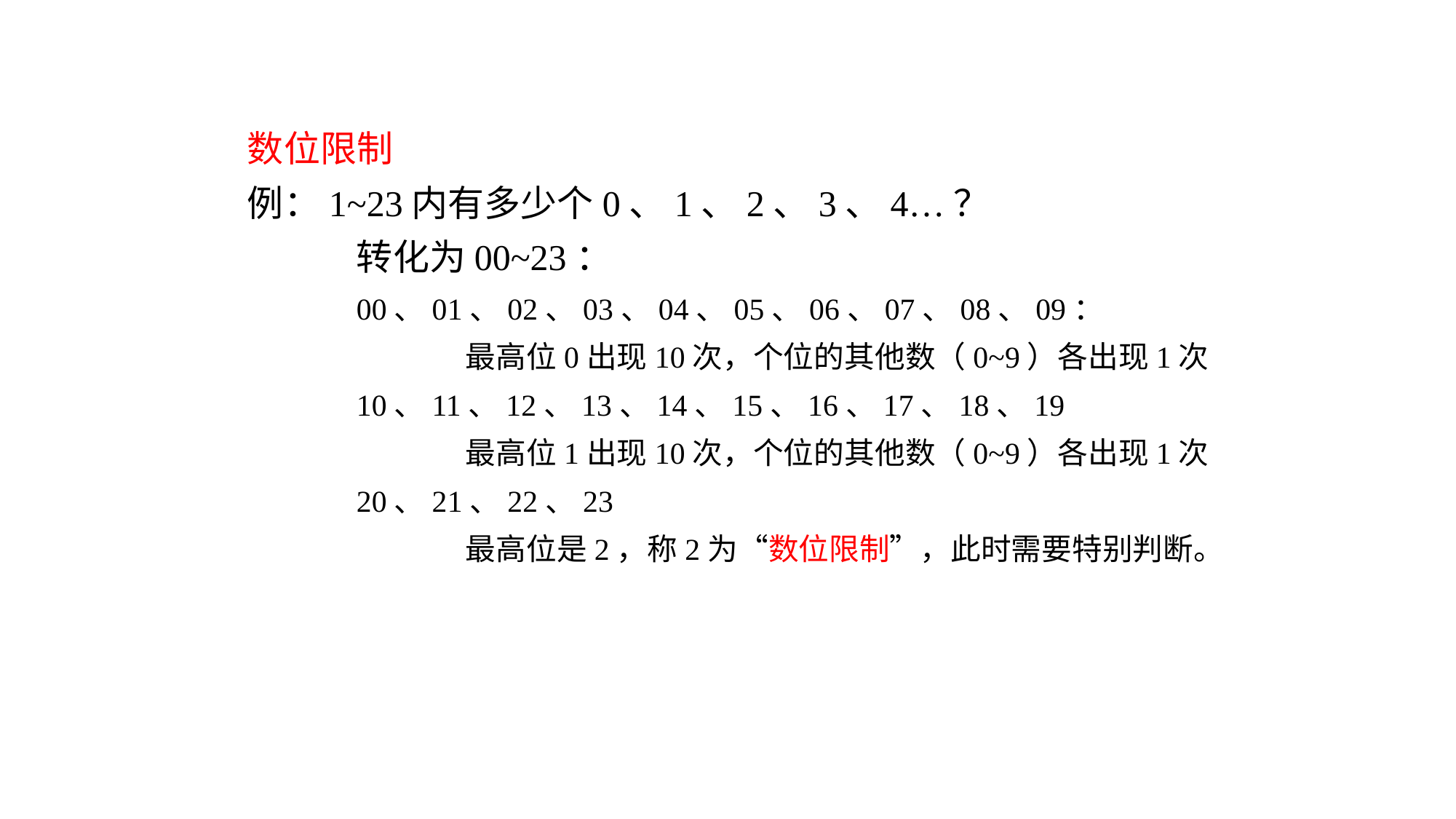

数位限制
例：1~23内有多少个0、1、2、3、4…？
	转化为00~23：
	00、01、02、03、04、05、06、07、08、09：
		最高位0出现10次，个位的其他数（0~9）各出现1次
	10、11、12、13、14、15、16、17、18、19
		最高位1出现10次，个位的其他数（0~9）各出现1次
	20、21、22、23
		最高位是2，称2为“数位限制”，此时需要特别判断。